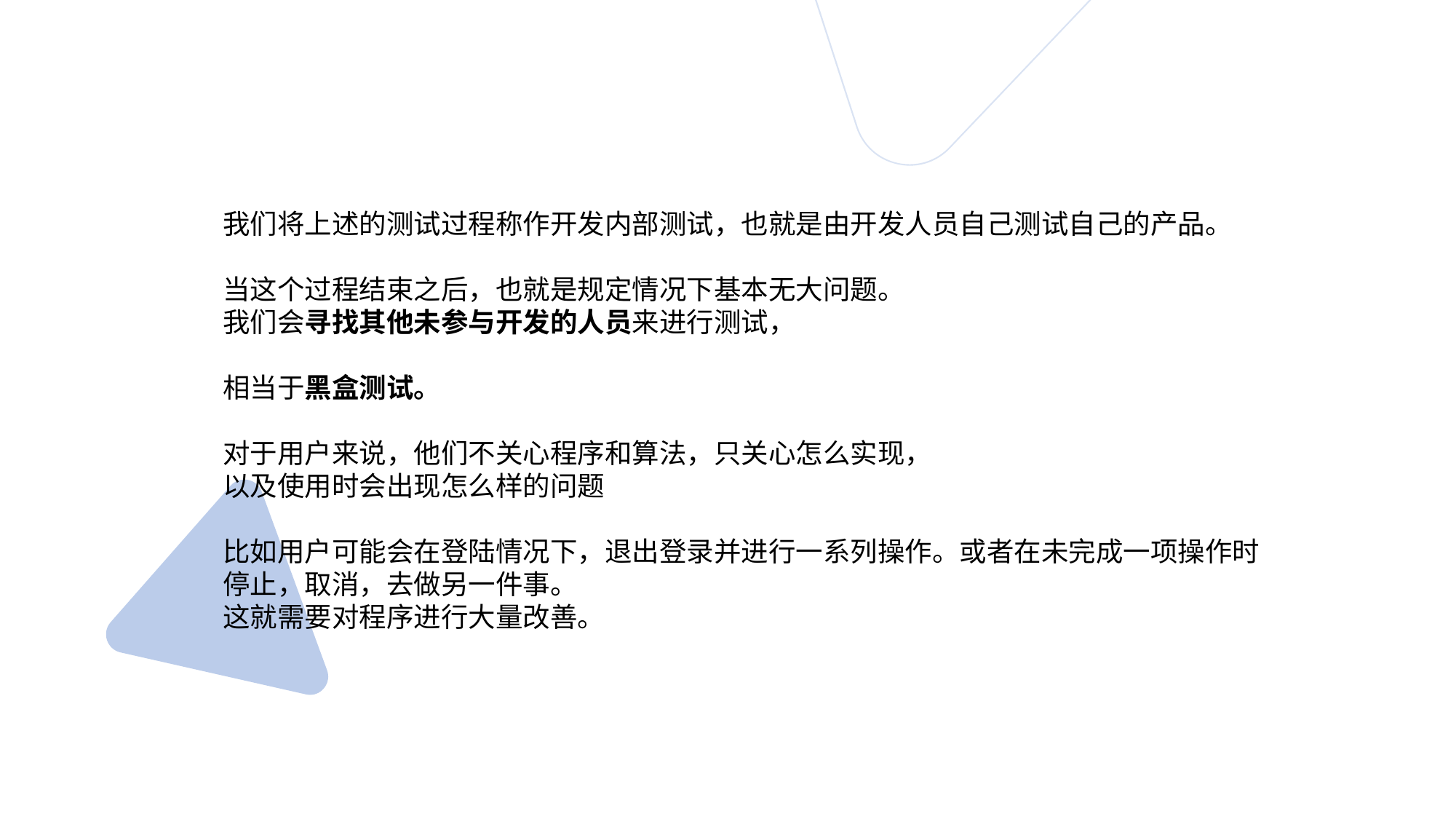

我们将上述的测试过程称作开发内部测试，也就是由开发人员自己测试自己的产品。

当这个过程结束之后，也就是规定情况下基本无大问题。
我们会寻找其他未参与开发的人员来进行测试，

相当于黑盒测试。

对于用户来说，他们不关心程序和算法，只关心怎么实现，
以及使用时会出现怎么样的问题

比如用户可能会在登陆情况下，退出登录并进行一系列操作。或者在未完成一项操作时
停止，取消，去做另一件事。
这就需要对程序进行大量改善。